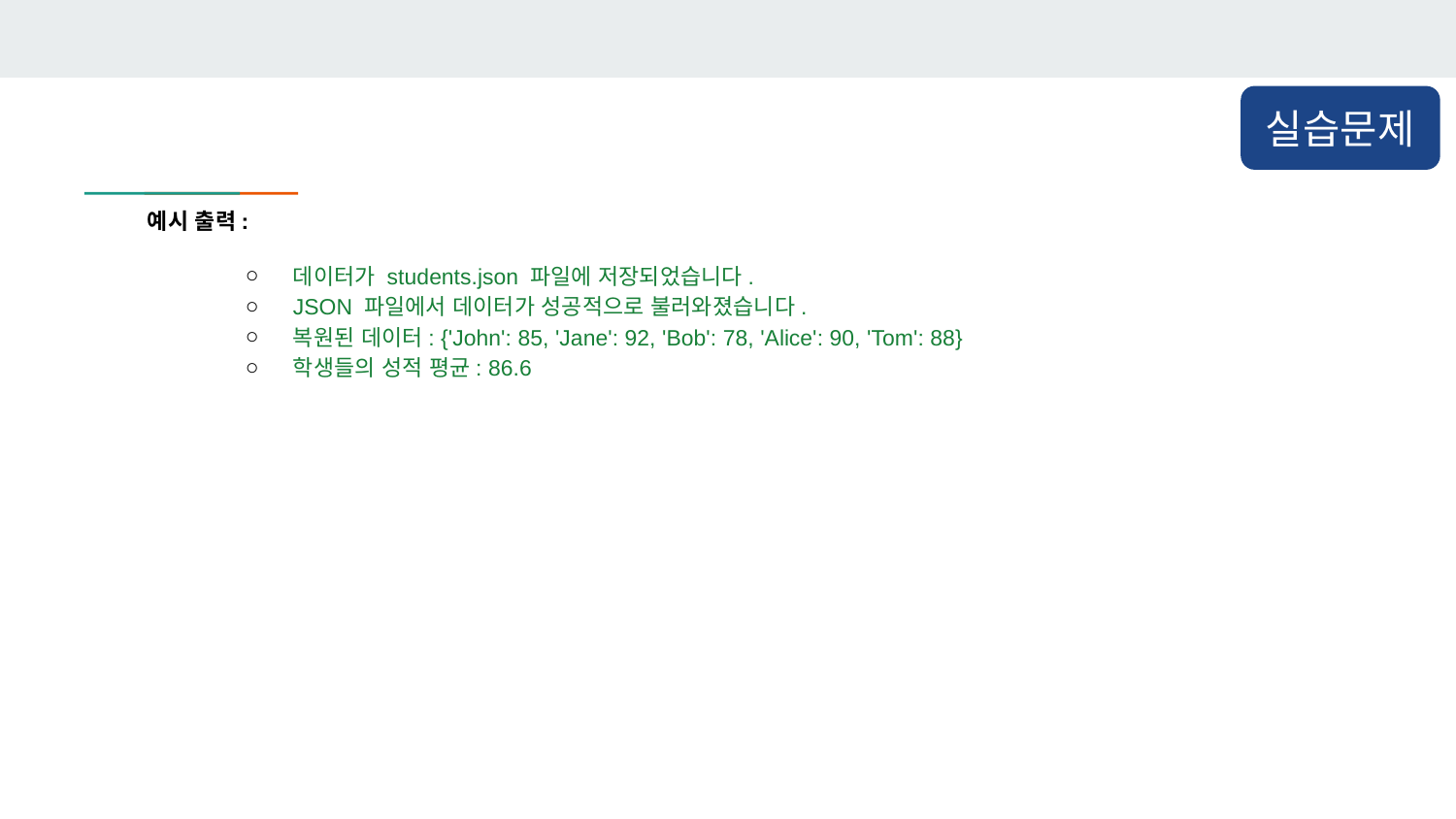

실습문제
예시 출력:
데이터가 students.json 파일에 저장되었습니다.
JSON 파일에서 데이터가 성공적으로 불러와졌습니다.
복원된 데이터: {'John': 85, 'Jane': 92, 'Bob': 78, 'Alice': 90, 'Tom': 88}
학생들의 성적 평균: 86.6

​